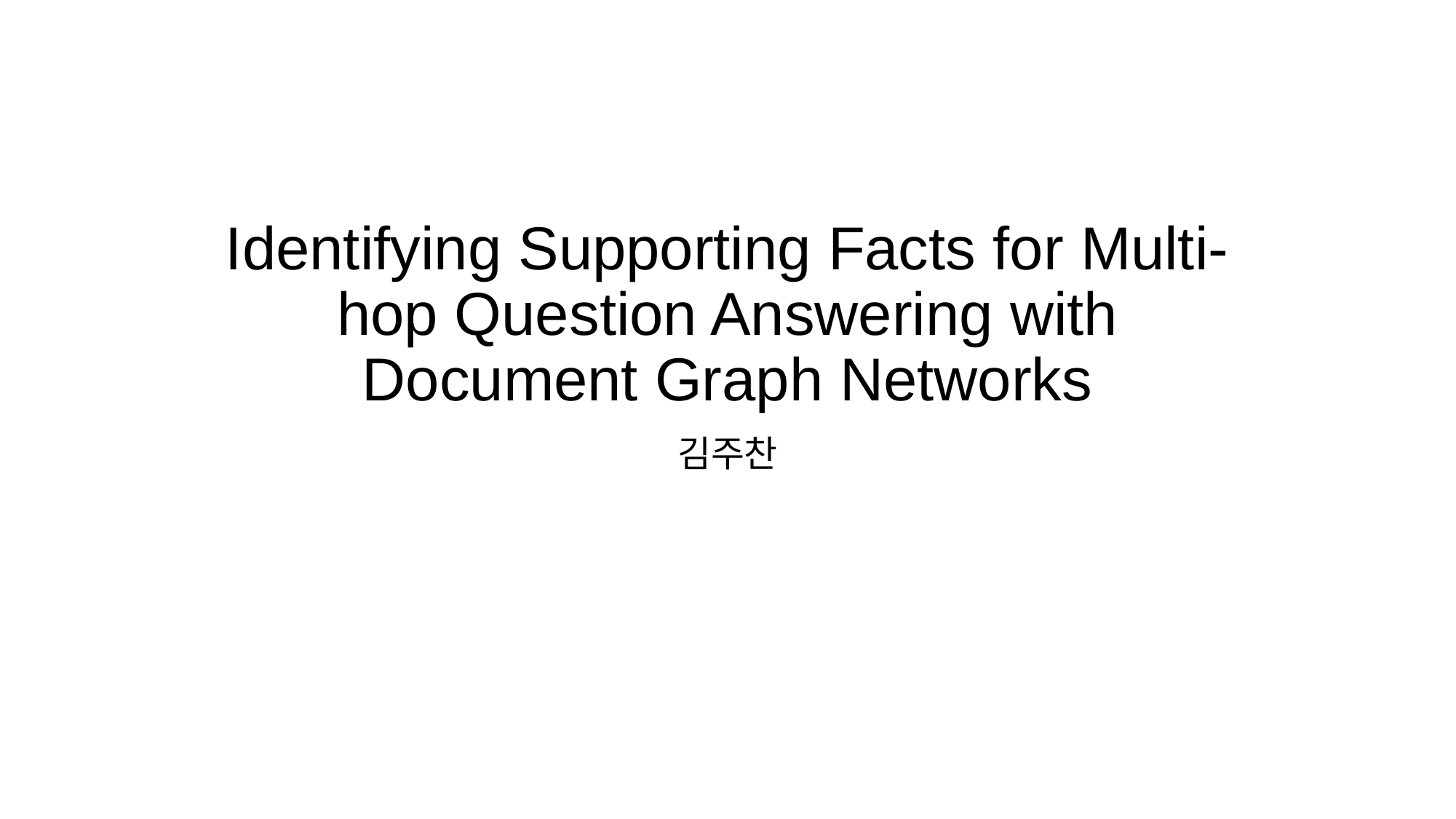

# Identifying Supporting Facts for Multi-hop Question Answering with Document Graph Networks
김주찬